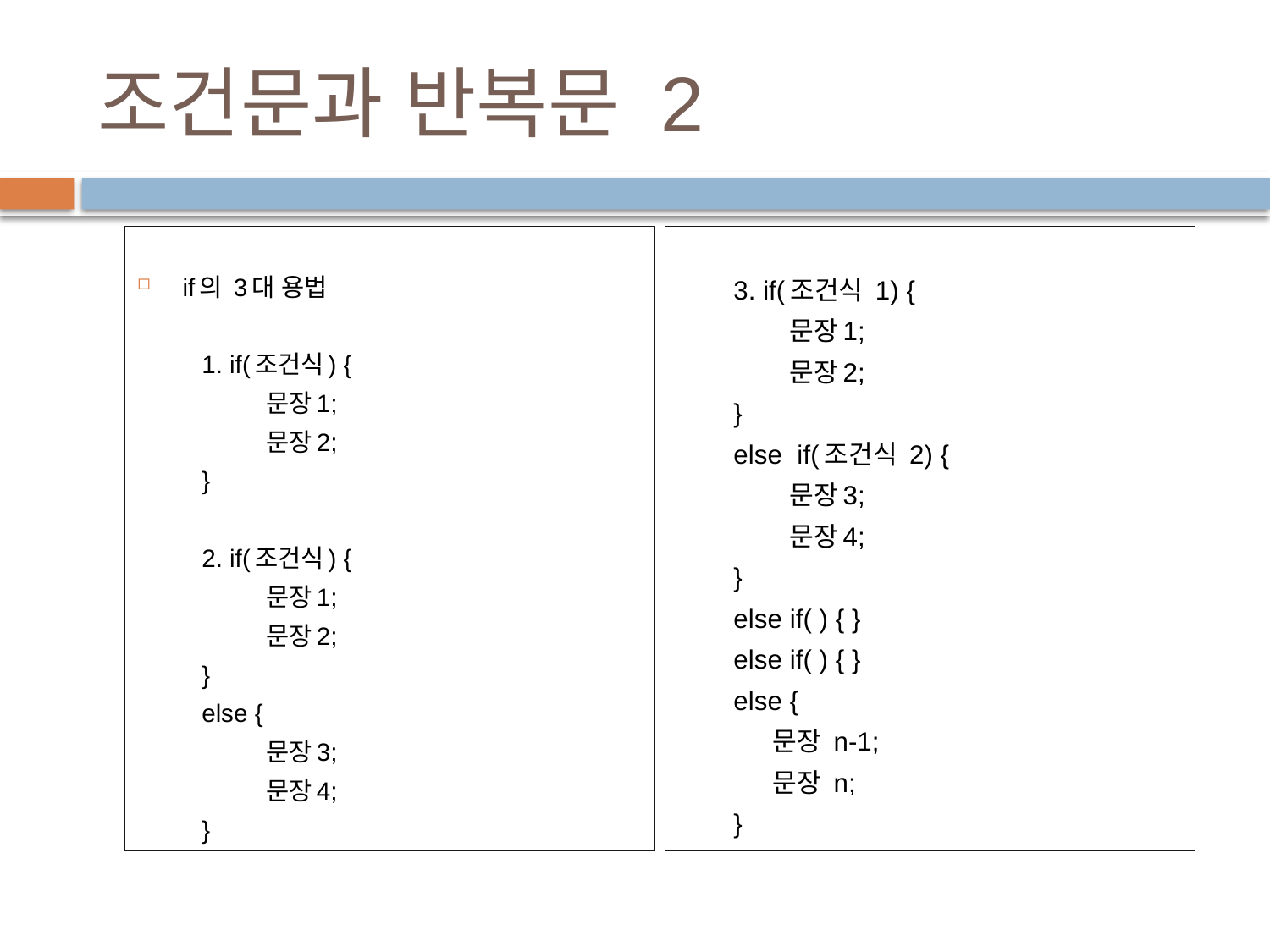

# 조건문과 반복문 2

if의 3대 용법

1. if(조건식) {
문장1;
문장2;
}

2. if(조건식) {
문장1;
문장2;
}
else {
문장3;
문장4;
}

3. if(조건식 1) {
문장1;
문장2;
}
else  if(조건식 2) {
문장3;
문장4;
}
else if( ) { }
else if( ) { }
else {
	문장 n-1;
	문장 n;
}